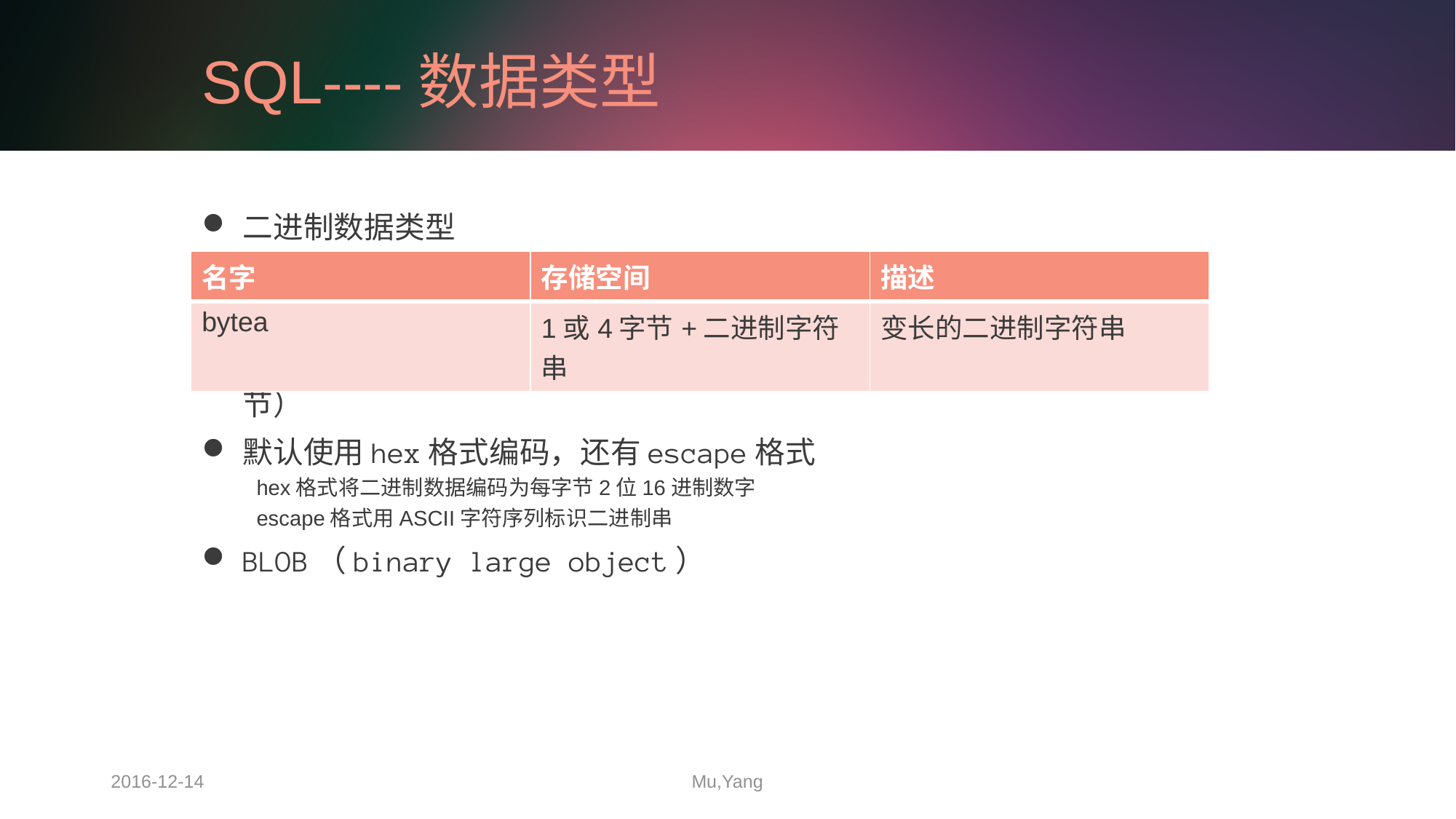

# SQL----数据类型
二进制数据类型

存储字节零值，以及其他”不可打印的”字节（32到126范围之外的字节）
默认使用hex格式编码，还有escape格式
hex格式将二进制数据编码为每字节2位16进制数字
escape格式用ASCII字符序列标识二进制串
BLOB（binary large object）

| 名字 | 存储空间 | 描述 |
| --- | --- | --- |
| bytea | 1或4字节+二进制字符串 | 变长的二进制字符串 |
2016-12-14
Mu,Yang
69